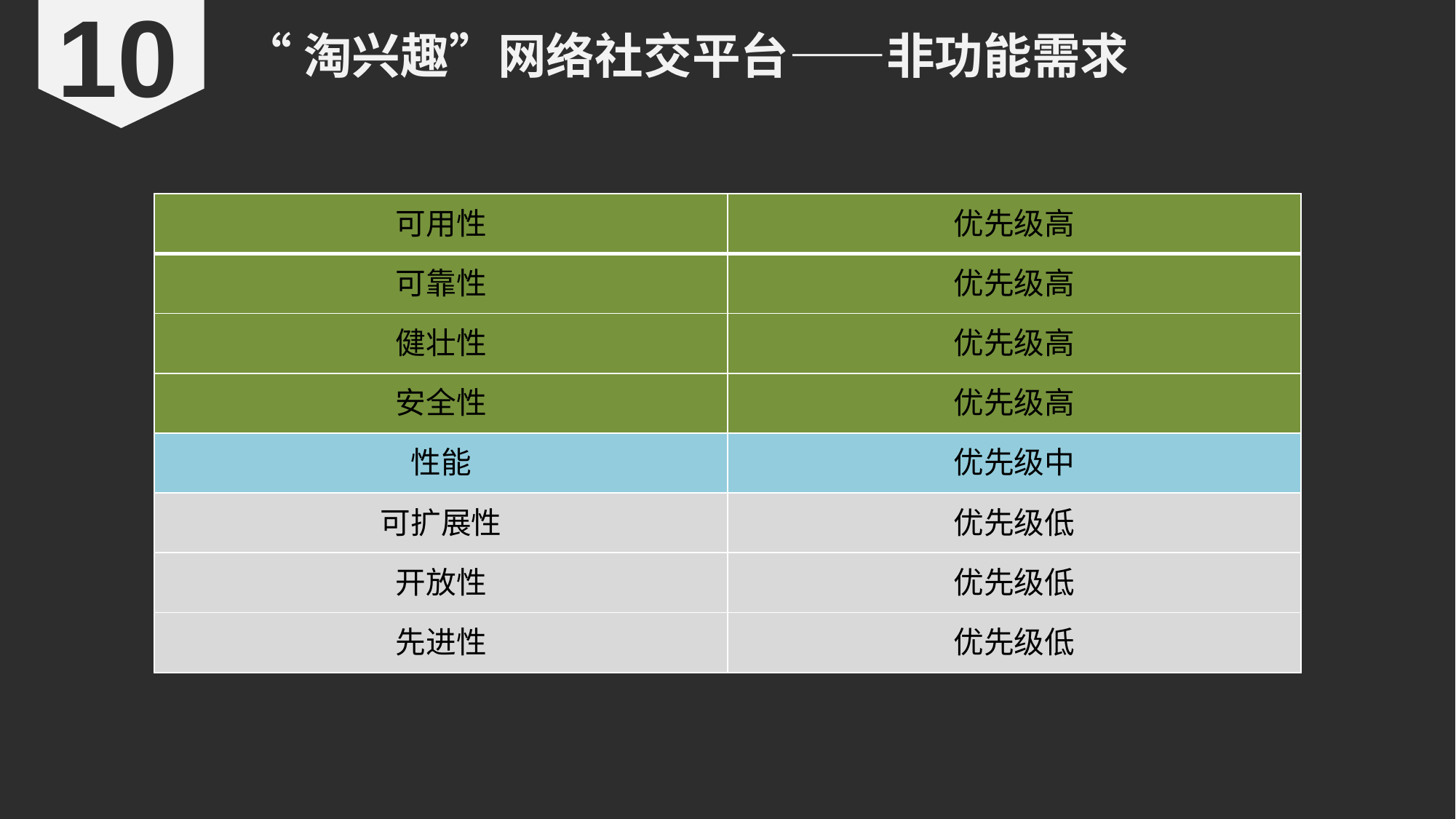

10
“淘兴趣”网络社交平台——非功能需求
| 可用性 | 优先级高 |
| --- | --- |
| 可靠性 | 优先级高 |
| 健壮性 | 优先级高 |
| 安全性 | 优先级高 |
| 性能 | 优先级中 |
| 可扩展性 | 优先级低 |
| 开放性 | 优先级低 |
| 先进性 | 优先级低 |